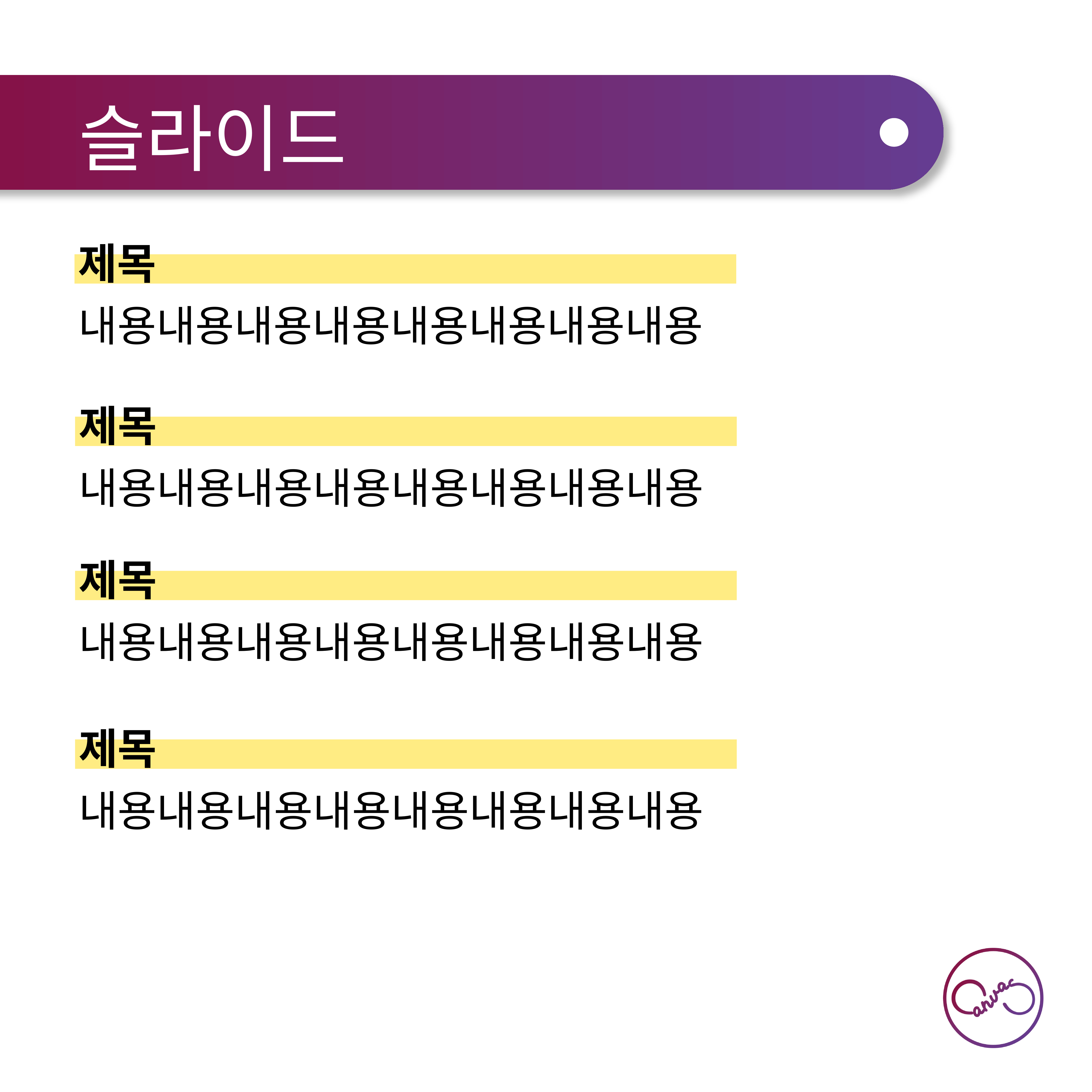

# 슬라이드
제목

내용내용내용내용내용내용내용내용
제목

내용내용내용내용내용내용내용내용
제목

내용내용내용내용내용내용내용내용
제목

내용내용내용내용내용내용내용내용